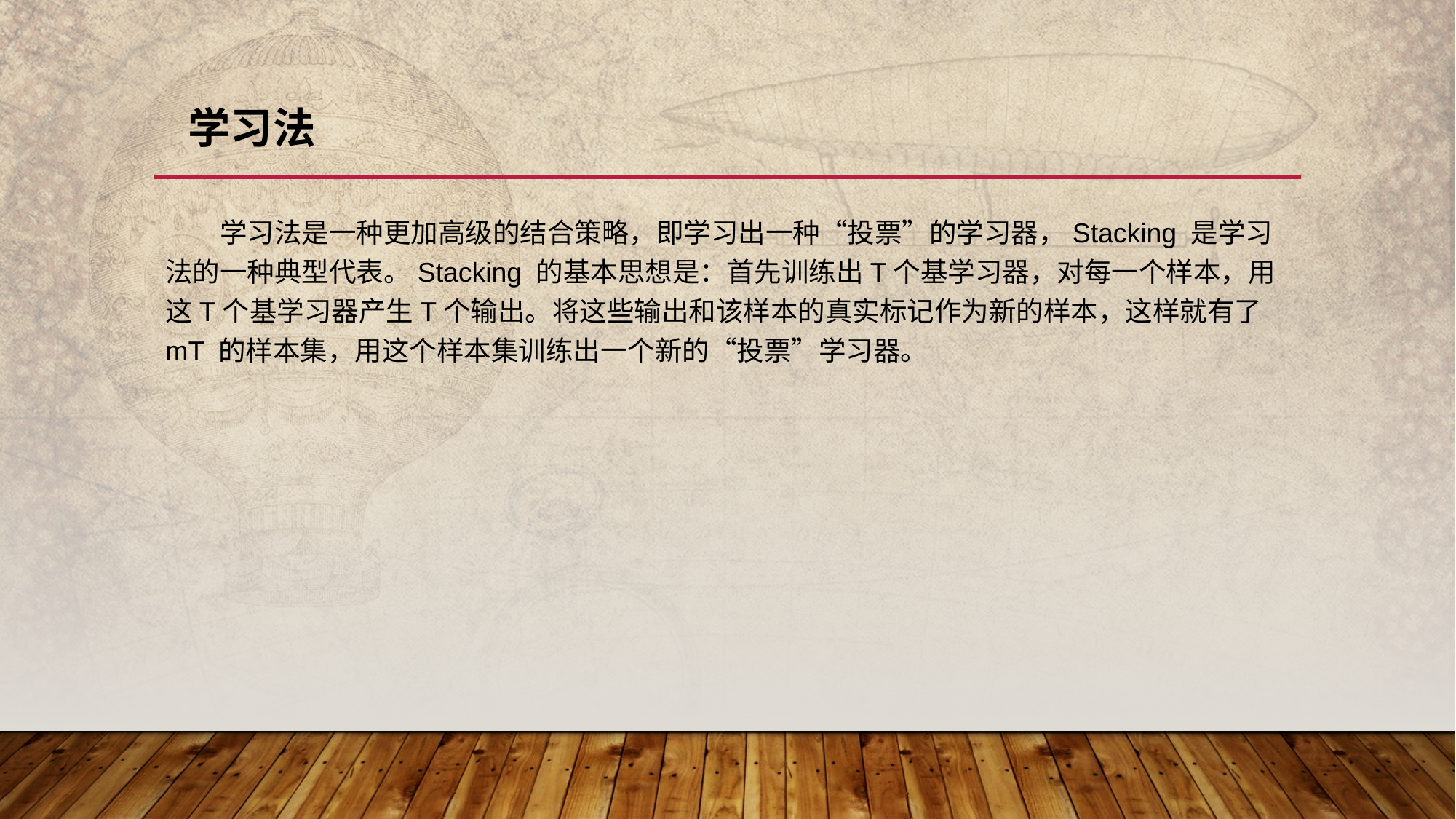

# 学习法
学习法是一种更加高级的结合策略，即学习出一种“投票”的学习器，Stacking 是学习法的一种典型代表。Stacking 的基本思想是：首先训练出T个基学习器，对每一个样本，用这T个基学习器产生T个输出。将这些输出和该样本的真实标记作为新的样本，这样就有了 mT 的样本集，用这个样本集训练出一个新的“投票”学习器。